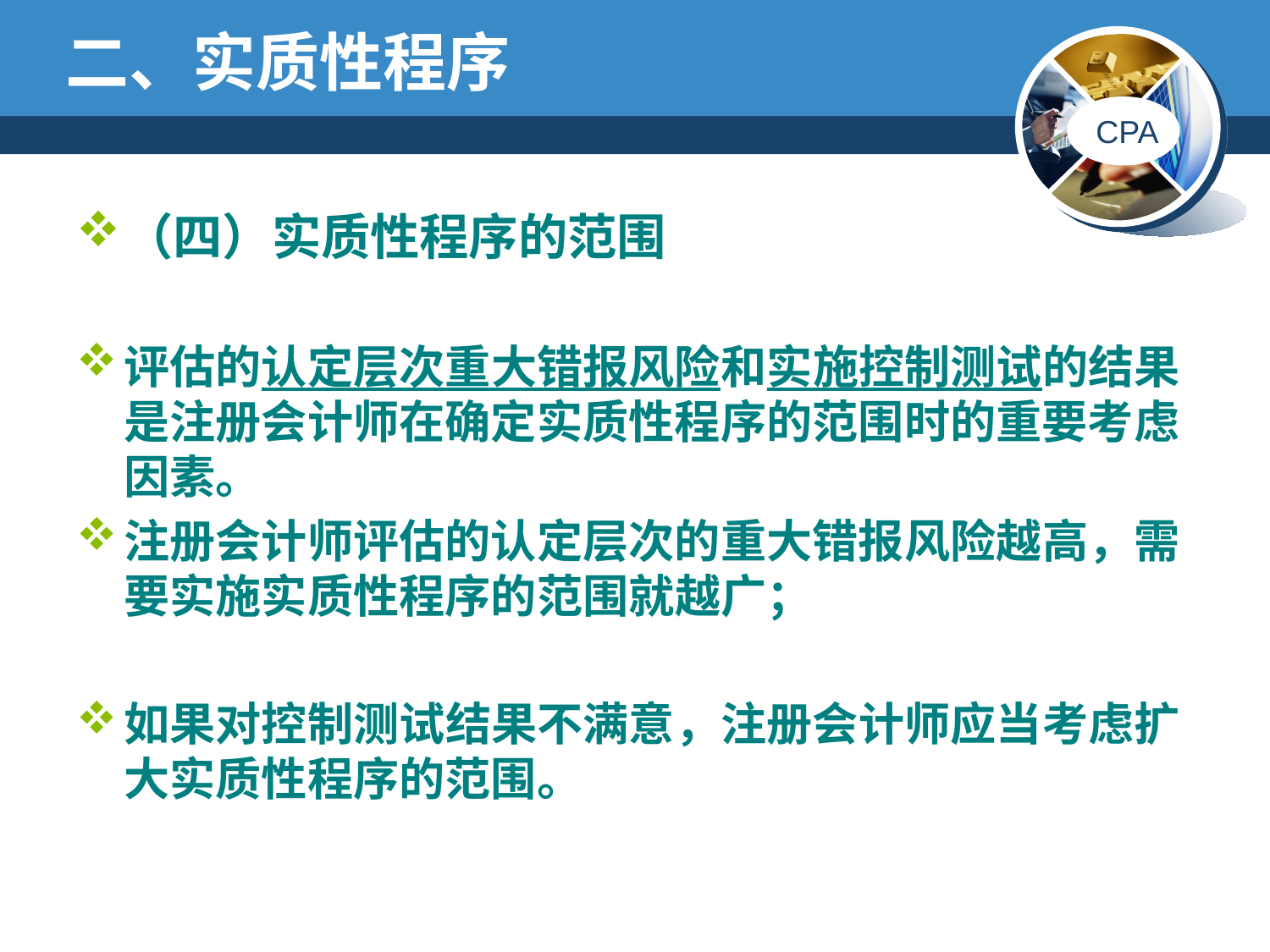

# 二、实质性程序
（四）实质性程序的范围

评估的认定层次重大错报风险和实施控制测试的结果是注册会计师在确定实质性程序的范围时的重要考虑因素。
注册会计师评估的认定层次的重大错报风险越高，需要实施实质性程序的范围就越广；

如果对控制测试结果不满意，注册会计师应当考虑扩大实质性程序的范围。